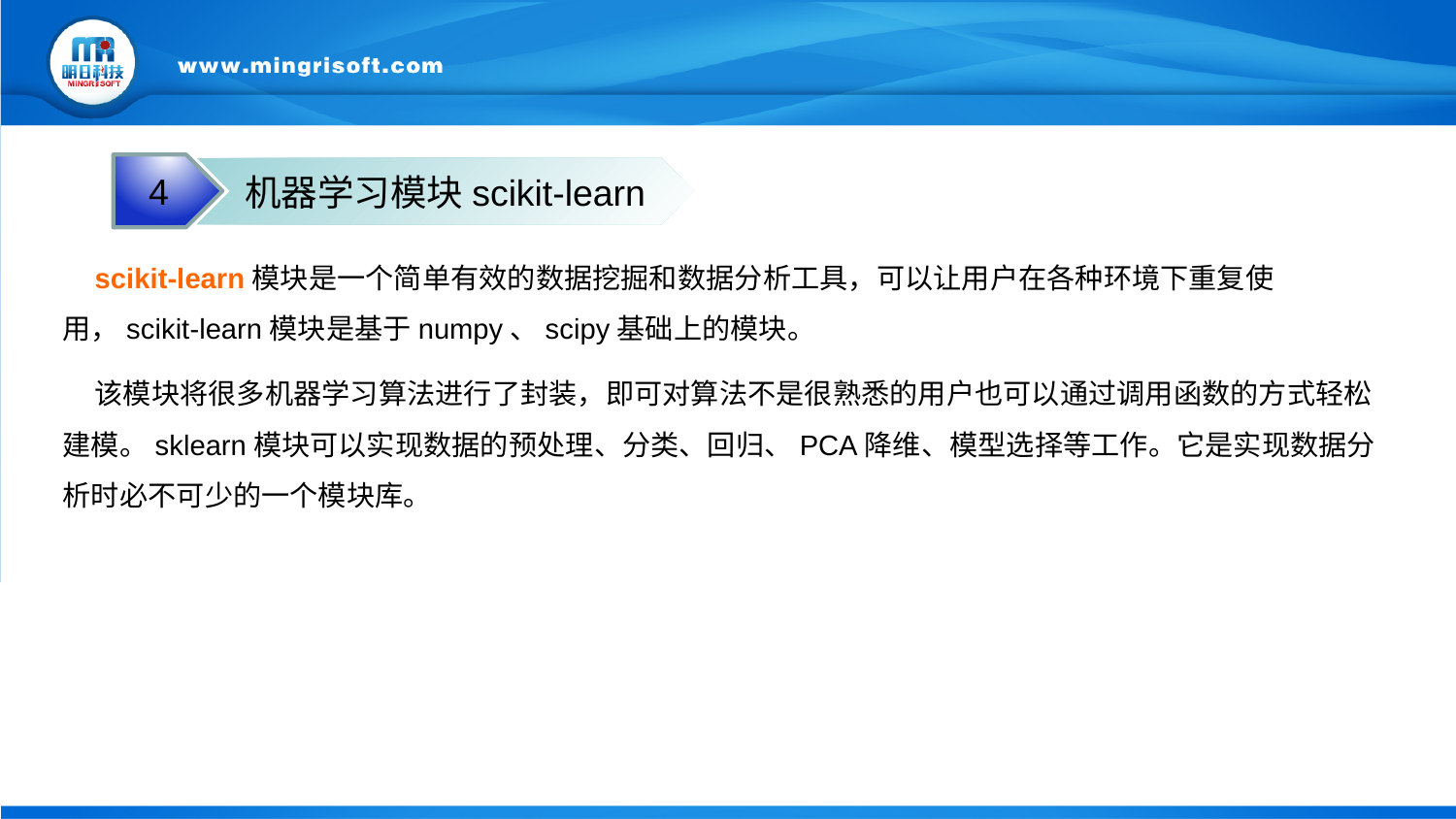

4
机器学习模块scikit-learn
    scikit-learn模块是一个简单有效的数据挖掘和数据分析工具，可以让用户在各种环境下重复使用，scikit-learn模块是基于numpy、scipy基础上的模块。
    该模块将很多机器学习算法进行了封装，即可对算法不是很熟悉的用户也可以通过调用函数的方式轻松建模。sklearn模块可以实现数据的预处理、分类、回归、PCA降维、模型选择等工作。它是实现数据分析时必不可少的一个模块库。